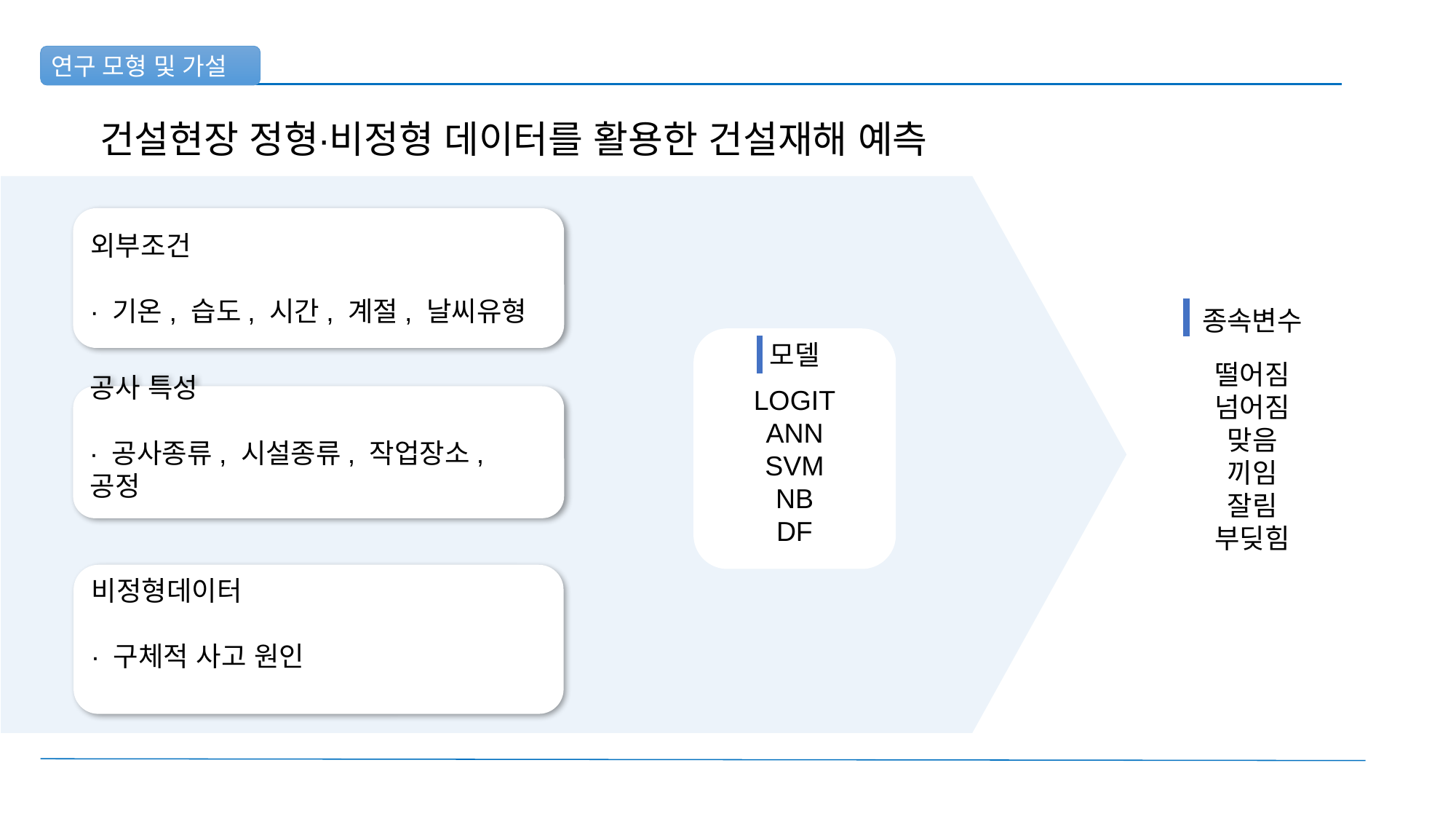

연구 모형 및 가설
건설현장 정형∙비정형 데이터를 활용한 건설재해 예측

외부조건

∙ 기온, 습도, 시간, 계절, 날씨유형

종속변수

LOGIT
ANN
SVM
NB
DF
모델
떨어짐
넘어짐
맞음
끼임
잘림
부딪힘
공사 특성

∙ 공사종류, 시설종류, 작업장소, 공정

비정형데이터

∙ 구체적 사고 원인